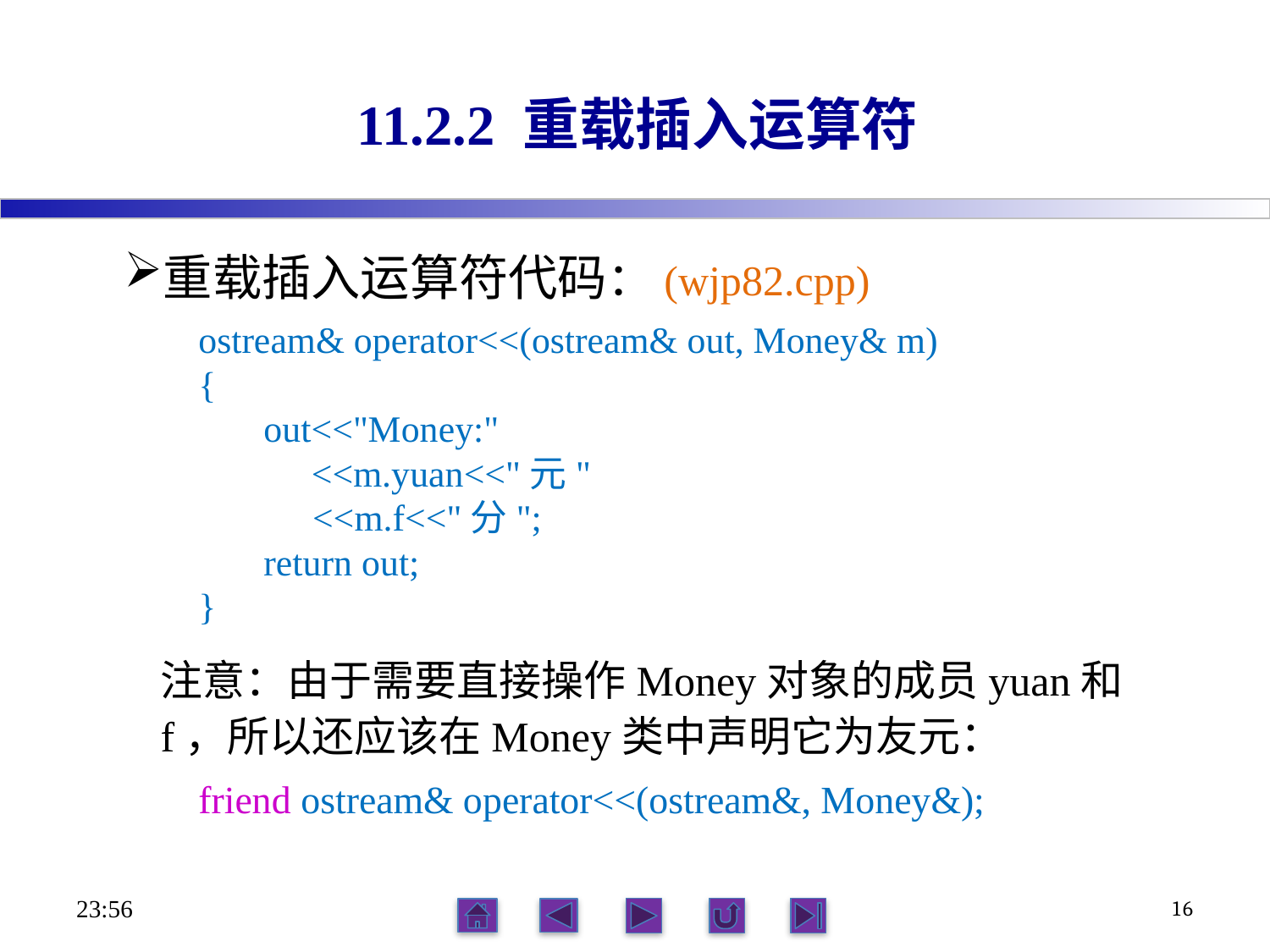

# 11.2.2 重载插入运算符
重载插入运算符代码：(wjp82.cpp)
ostream& operator<<(ostream& out, Money& m)
{
       out<<"Money:"
             <<m.yuan<<"元"
             <<m.f<<"分";
       return out;
}
注意：由于需要直接操作Money对象的成员yuan和f，所以还应该在Money类中声明它为友元：
friend ostream& operator<<(ostream&, Money&);

23:56
16